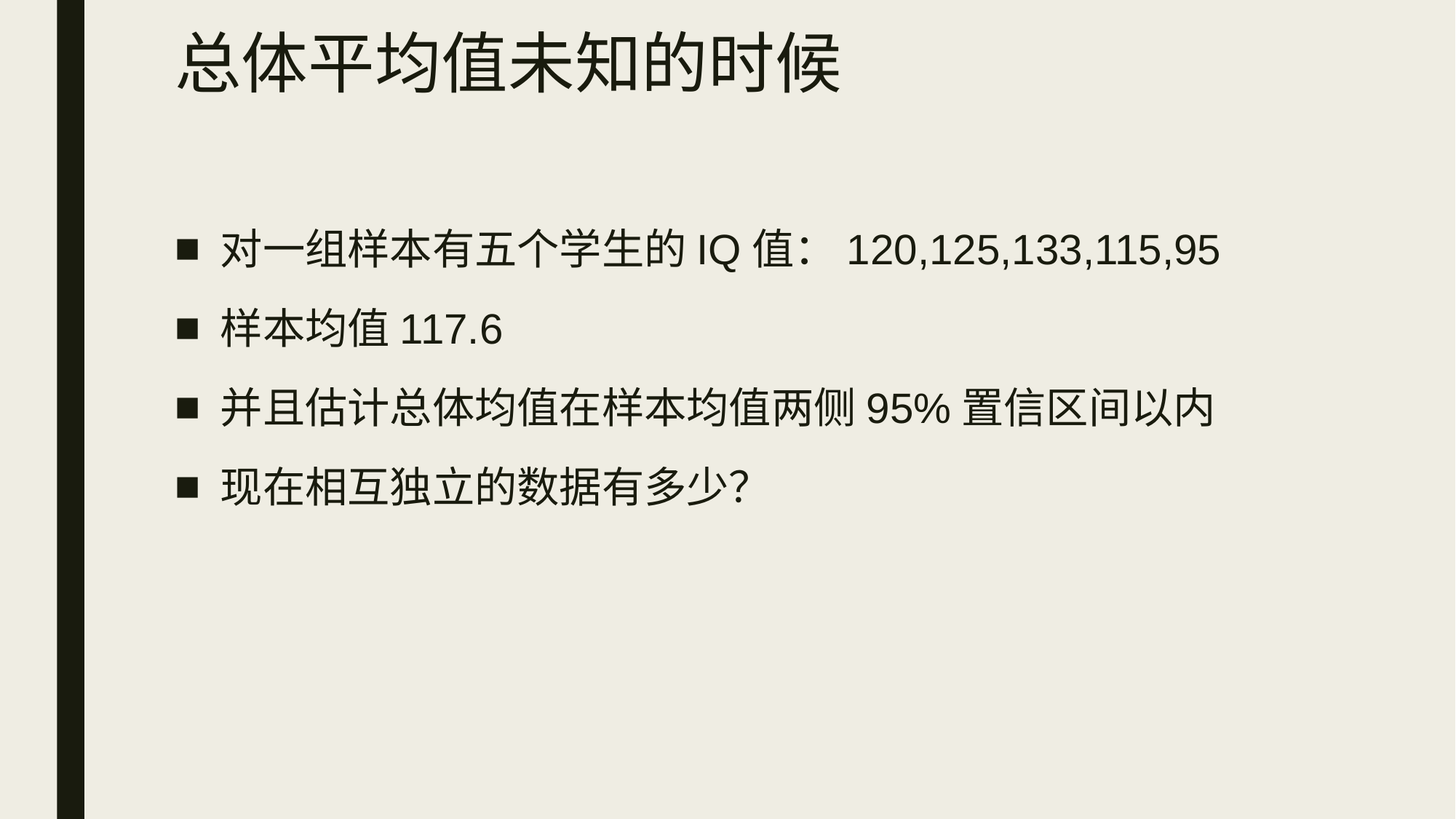

# 总体平均值未知的时候
对一组样本有五个学生的IQ值：120,125,133,115,95
样本均值117.6
并且估计总体均值在样本均值两侧95%置信区间以内
现在相互独立的数据有多少？